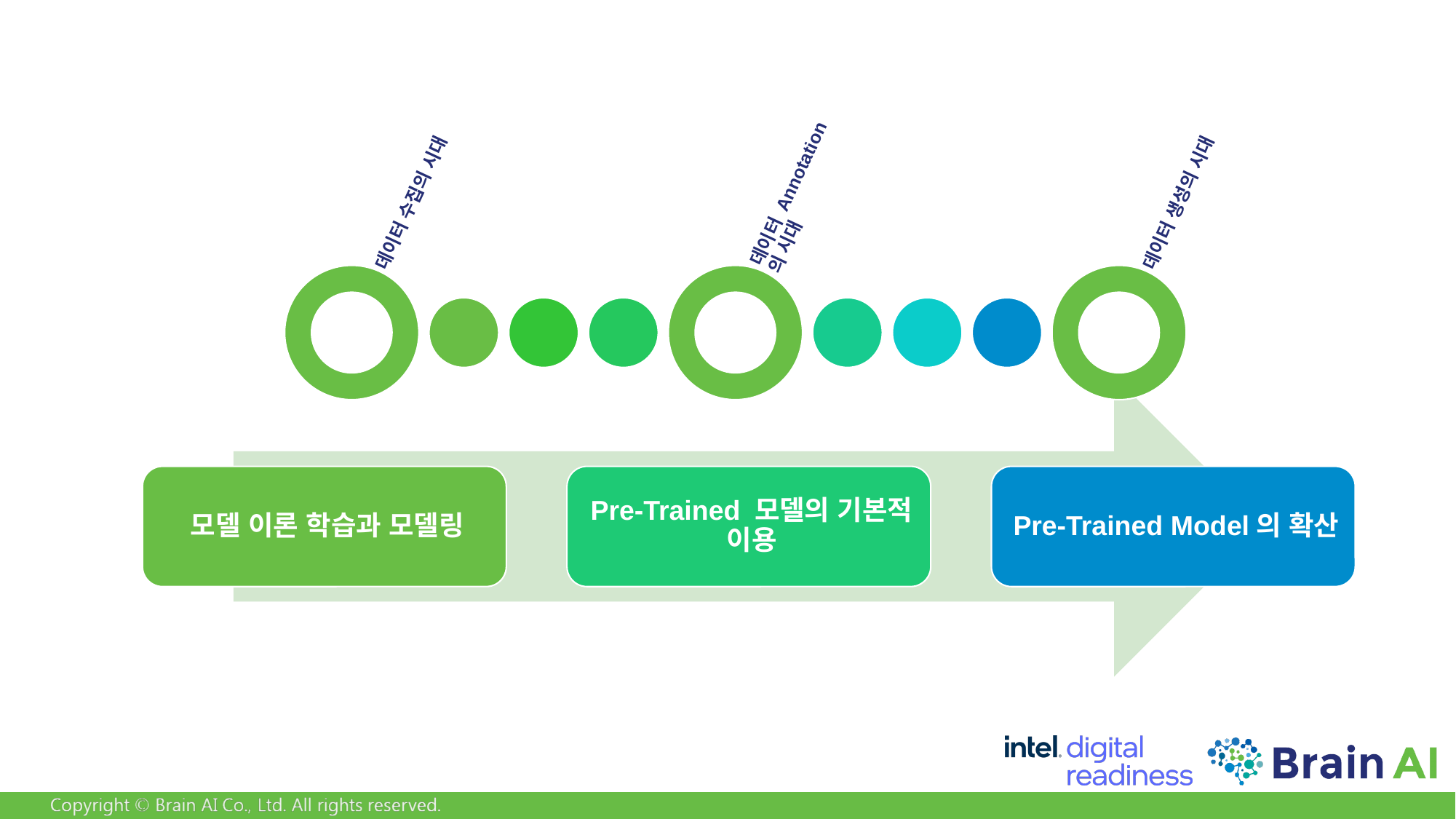

데이터 수집의 시대

데이터 Annotation의 시대

데이터 생성의 시대
모델 이론 학습과 모델링
Pre-Trained 모델의 기본적 이용
Pre-Trained Model의 확산